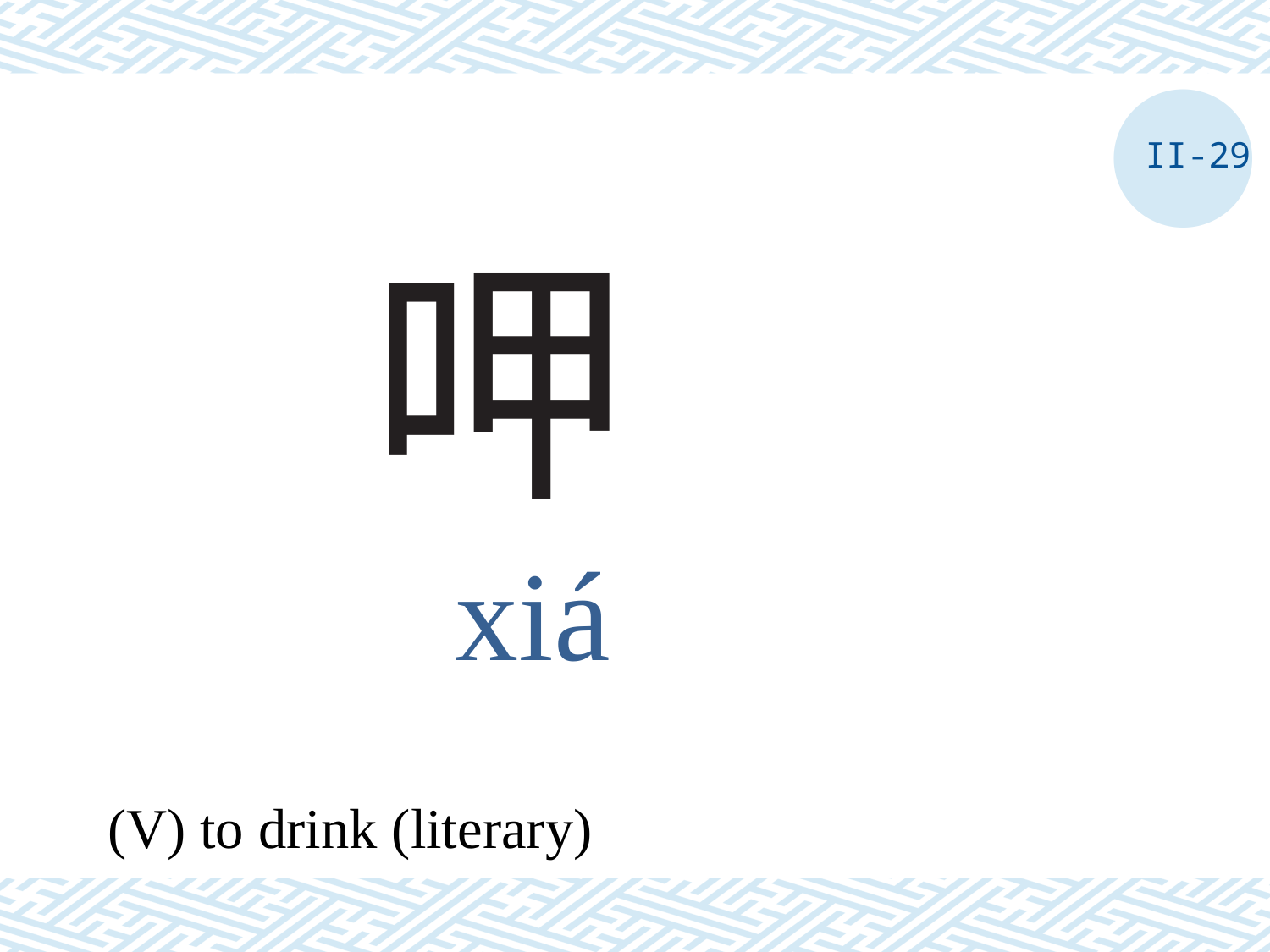

II-29

# 呷
xiá
(V) to drink (literary)